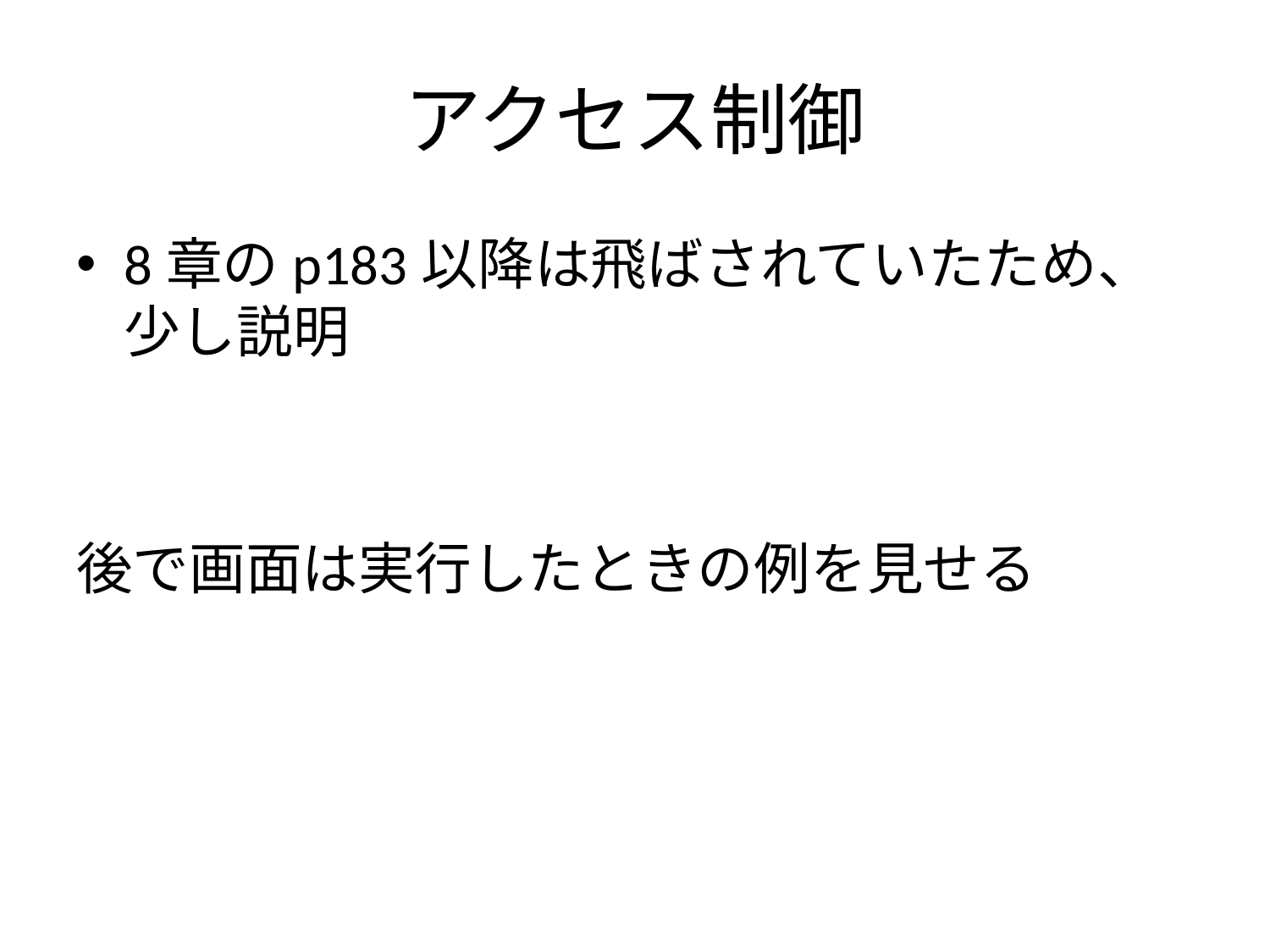

# アクセス制御
8章のp183以降は飛ばされていたため、少し説明

後で画面は実行したときの例を見せる